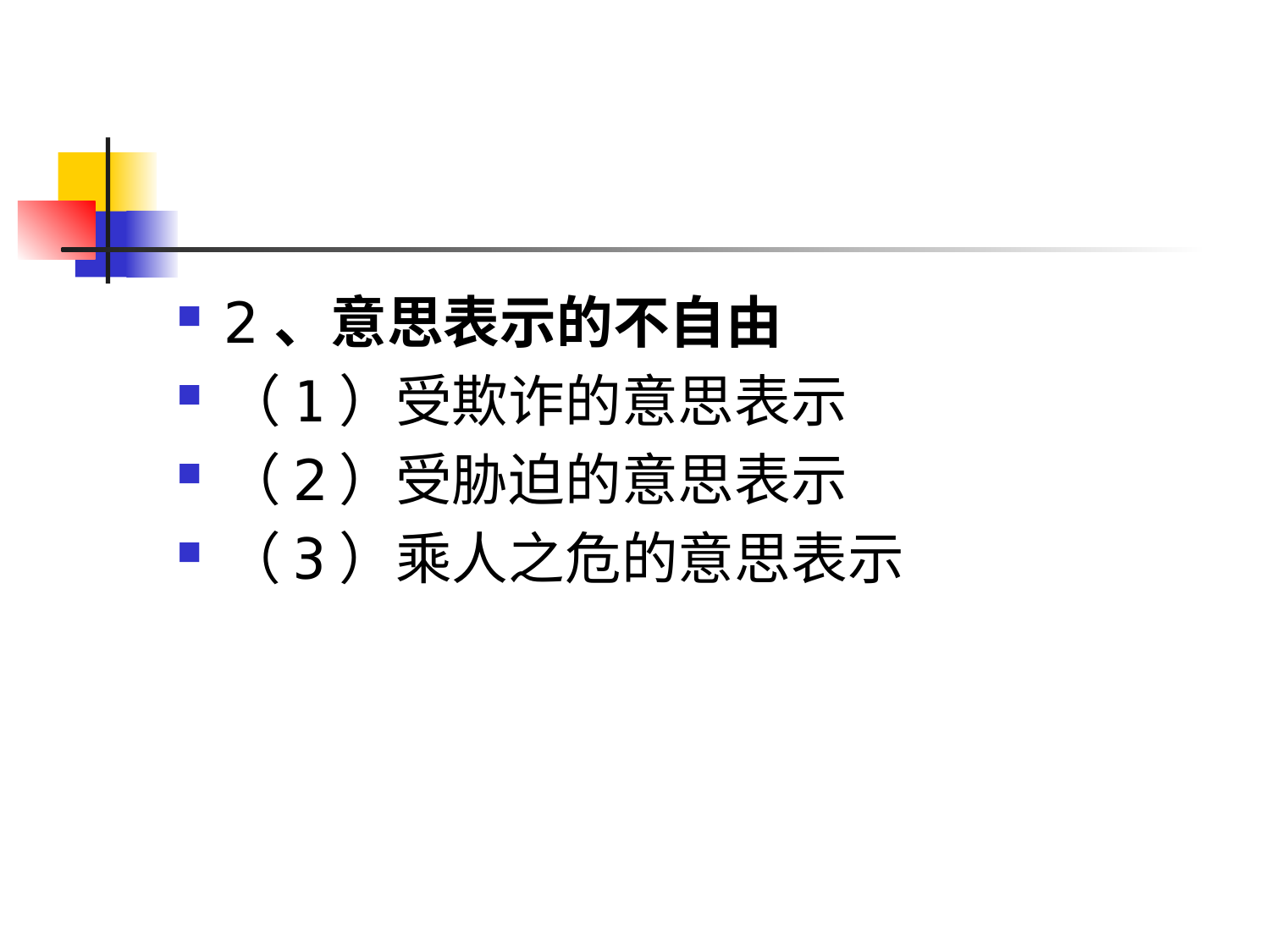

#
2、意思表示的不自由
（1）受欺诈的意思表示
（2）受胁迫的意思表示
（3）乘人之危的意思表示